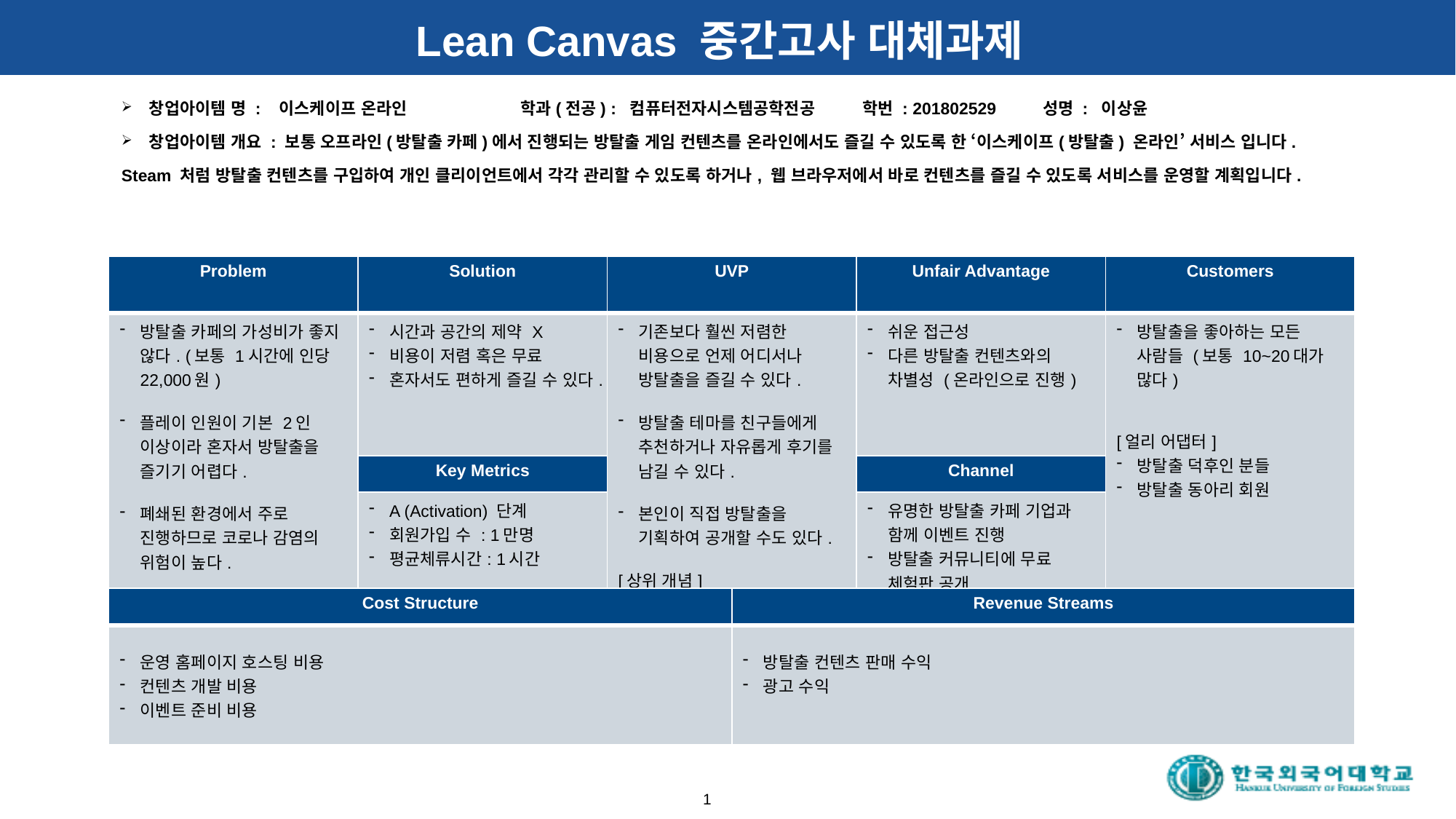

# Lean Canvas 중간고사 대체과제
창업아이템 명 :   이스케이프 온라인                        학과(전공) :  컴퓨터전자시스템공학전공          학번 : 201802529         성명 :  이상윤
창업아이템 개요 : 보통 오프라인(방탈출 카페)에서 진행되는 방탈출 게임 컨텐츠를 온라인에서도 즐길 수 있도록 한 ‘이스케이프(방탈출) 온라인’ 서비스 입니다.
Steam 처럼 방탈출 컨텐츠를 구입하여 개인 클리이언트에서 각각 관리할 수 있도록 하거나, 웹 브라우저에서 바로 컨텐츠를 즐길 수 있도록 서비스를 운영할 계획입니다.
| Problem | Solution | UVP | Unfair Advantage | Customers |
| --- | --- | --- | --- | --- |
| 방탈출 카페의 가성비가 좋지 않다. (보통 1시간에 인당 22,000원) 플레이 인원이 기본 2인 이상이라 혼자서 방탈출을 즐기기 어렵다. 폐쇄된 환경에서 주로 진행하므로 코로나 감염의 위험이 높다. | 시간과 공간의 제약 X 비용이 저렴 혹은 무료 혼자서도 편하게 즐길 수 있다. | 기존보다 훨씬 저렴한 비용으로 언제 어디서나 방탈출을 즐길 수 있다. 방탈출 테마를 친구들에게 추천하거나 자유롭게 후기를 남길 수 있다. 본인이 직접 방탈출을 기획하여 공개할 수도 있다. [상위 개념] Steam(서비스) 방탈출 버전 | 쉬운 접근성 다른 방탈출 컨텐츠와의 차별성 (온라인으로 진행) | 방탈출을 좋아하는 모든 사람들 (보통 10~20대가 많다) [얼리 어댑터] 방탈출 덕후인 분들 방탈출 동아리 회원 |
|  | Key Metrics |  | Channel |  |
|  | A (Activation) 단계 회원가입 수 : 1만명 평균체류시간: 1시간 |  | 유명한 방탈출 카페 기업과 함께 이벤트 진행 방탈출 커뮤니티에 무료 체험판 공개 |  |
| Cost Structure | Revenue Streams |
| --- | --- |
| 운영 홈페이지 호스팅 비용 컨텐츠 개발 비용 이벤트 준비 비용 | 방탈출 컨텐츠 판매 수익 광고 수익 |